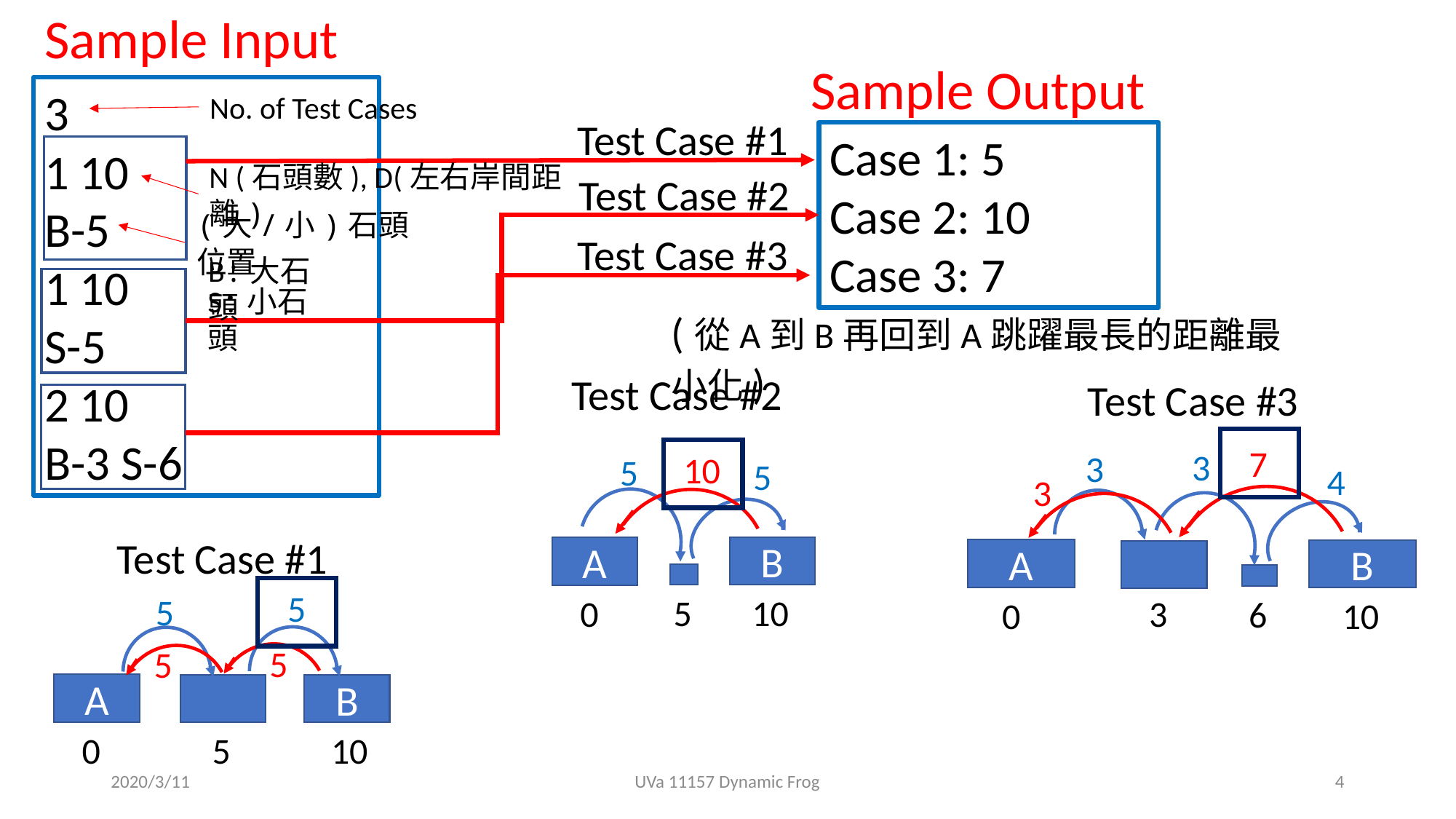

Sample Input
Sample Output
3
1 10
B-5
1 10
S-5
2 10
B-3 S-6
No. of Test Cases
Test Case #1
Case 1: 5
Case 2: 10
Case 3: 7

N (石頭數), D(左右岸間距離)
Test Case #2
(大/小)石頭位置
Test Case #3
B:大石頭

S:小石頭
(從A到B再回到A跳躍最長的距離最小化)
Test Case #2
Test Case #3

7
3

3
10
5
5
4
3

Test Case #1
A
B
A
B

5
5
5
10
3
0
6
0
10

5
5

A

B
0
5
10
2020/3/11
UVa 11157 Dynamic Frog
4